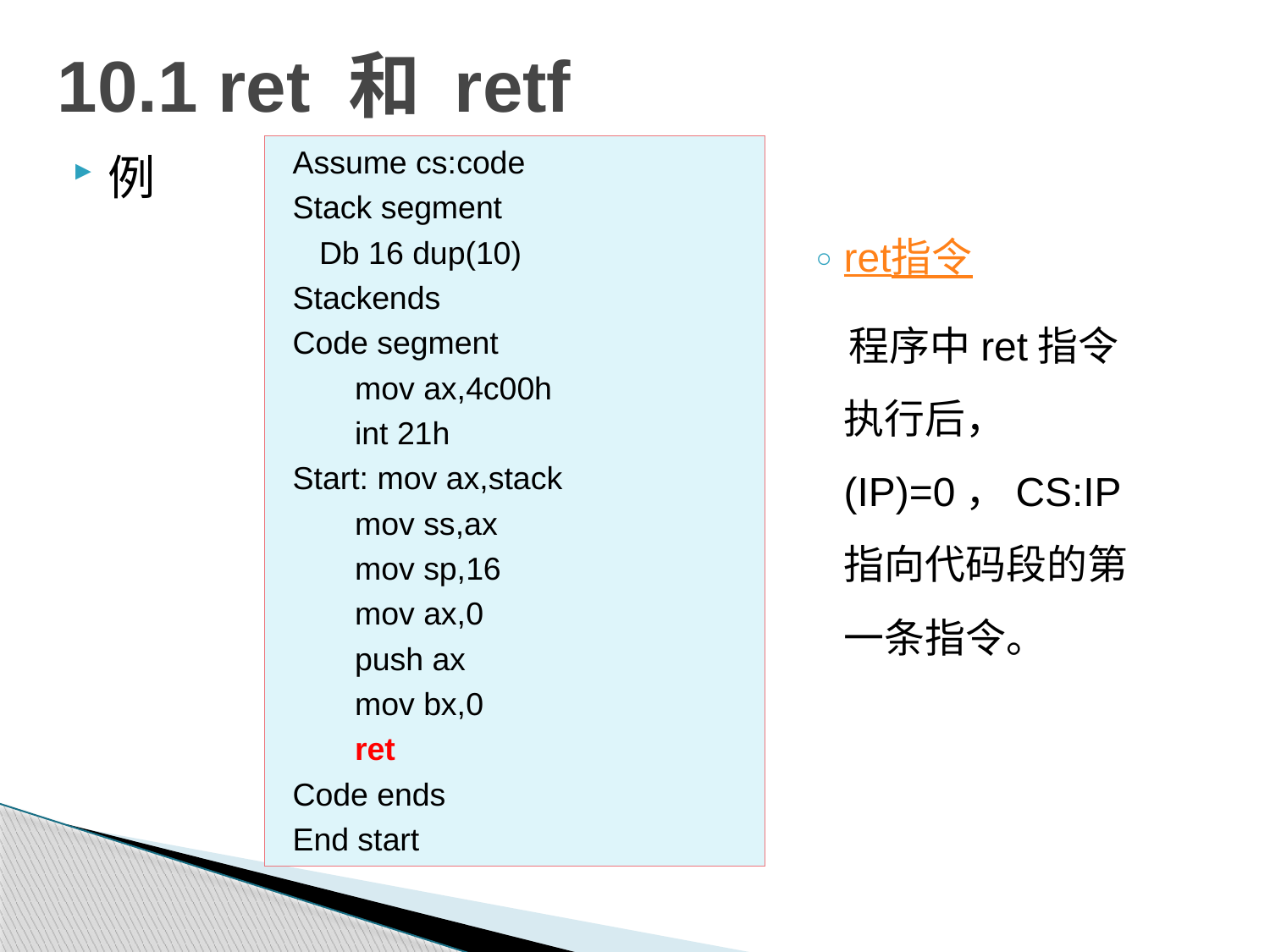

# 10.1 ret 和 retf
Assume cs:code
Stack segment
   Db 16 dup(10)
Stackends
Code segment
       mov ax,4c00h
       int 21h
Start: mov ax,stack
       mov ss,ax
       mov sp,16
       mov ax,0
       push ax
       mov bx,0
       ret
Code ends
End start
例
ret指令
   程序中ret指令执行后，(IP)=0，CS:IP指向代码段的第一条指令。